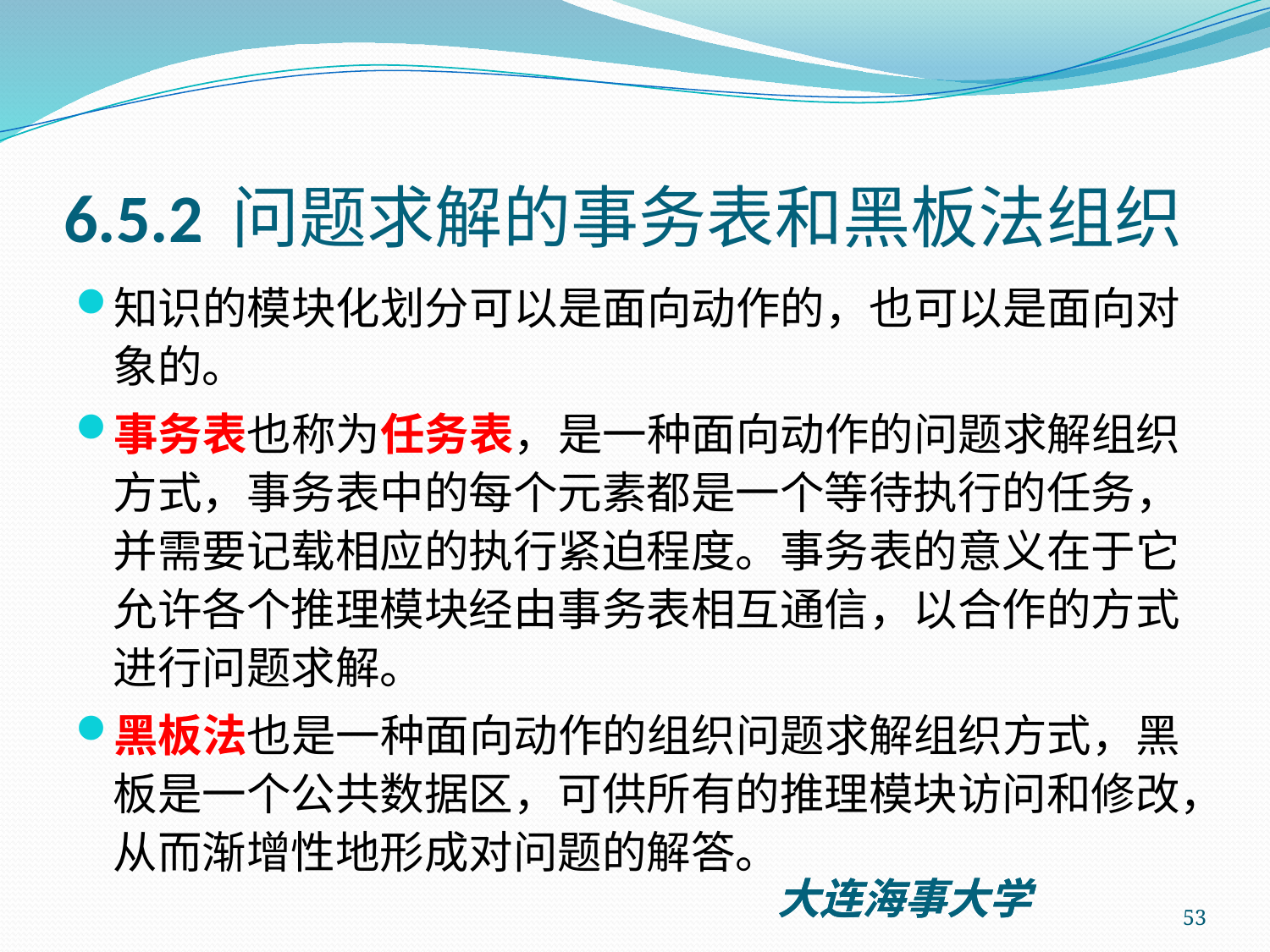

# 6.5.2 问题求解的事务表和黑板法组织
知识的模块化划分可以是面向动作的，也可以是面向对象的。
事务表也称为任务表，是一种面向动作的问题求解组织方式，事务表中的每个元素都是一个等待执行的任务，并需要记载相应的执行紧迫程度。事务表的意义在于它允许各个推理模块经由事务表相互通信，以合作的方式进行问题求解。
黑板法也是一种面向动作的组织问题求解组织方式，黑板是一个公共数据区，可供所有的推理模块访问和修改，从而渐增性地形成对问题的解答。

53